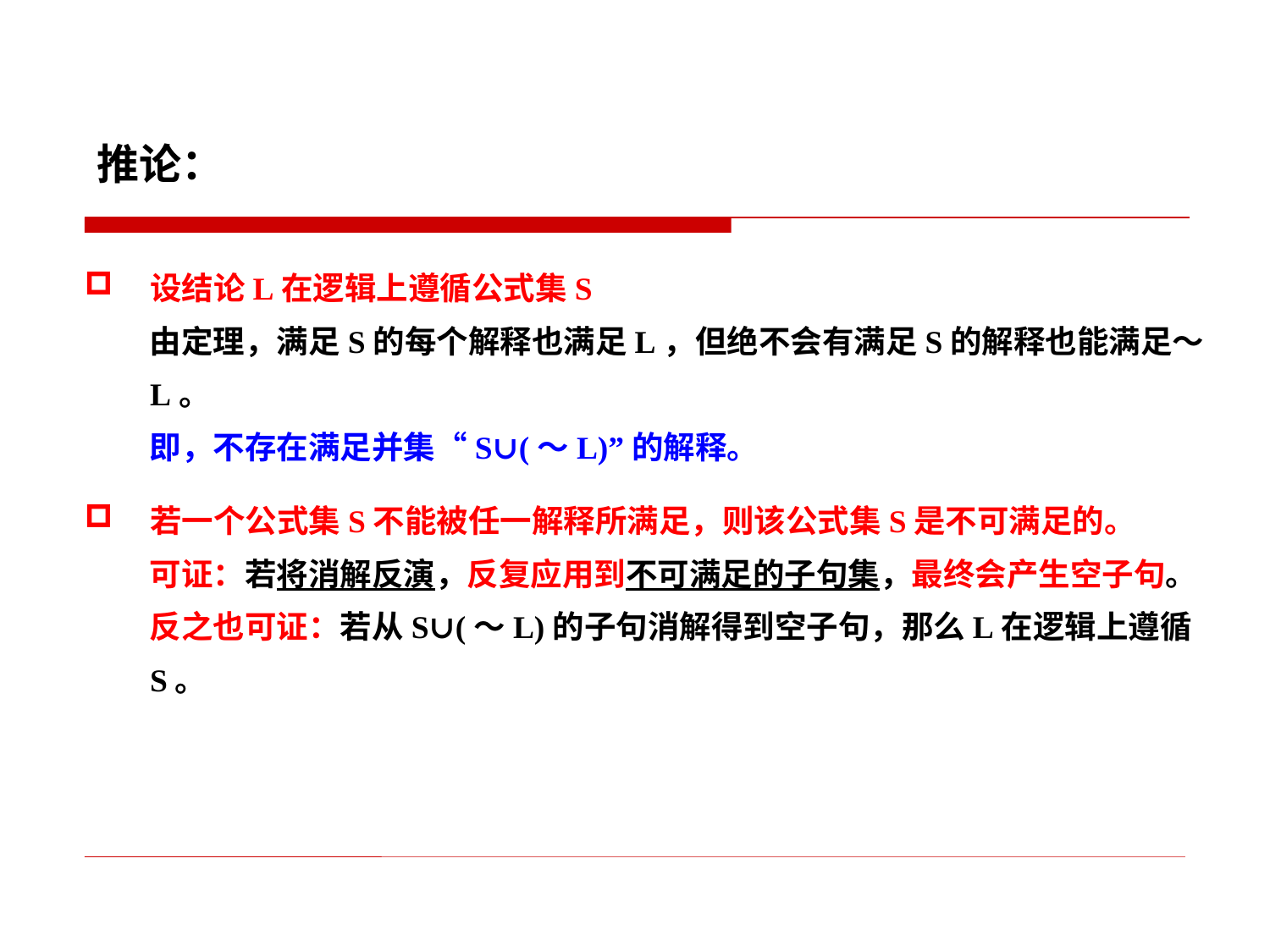

推论：
设结论L在逻辑上遵循公式集S
        由定理，满足S的每个解释也满足L，但绝不会有满足S的解释也能满足～L。
        即，不存在满足并集“S∪(～L)”的解释。
若一个公式集S不能被任一解释所满足，则该公式集S是不可满足的。
        可证：若将消解反演，反复应用到不可满足的子句集，最终会产生空子句。
        反之也可证：若从S∪(～L)的子句消解得到空子句，那么L在逻辑上遵循S。